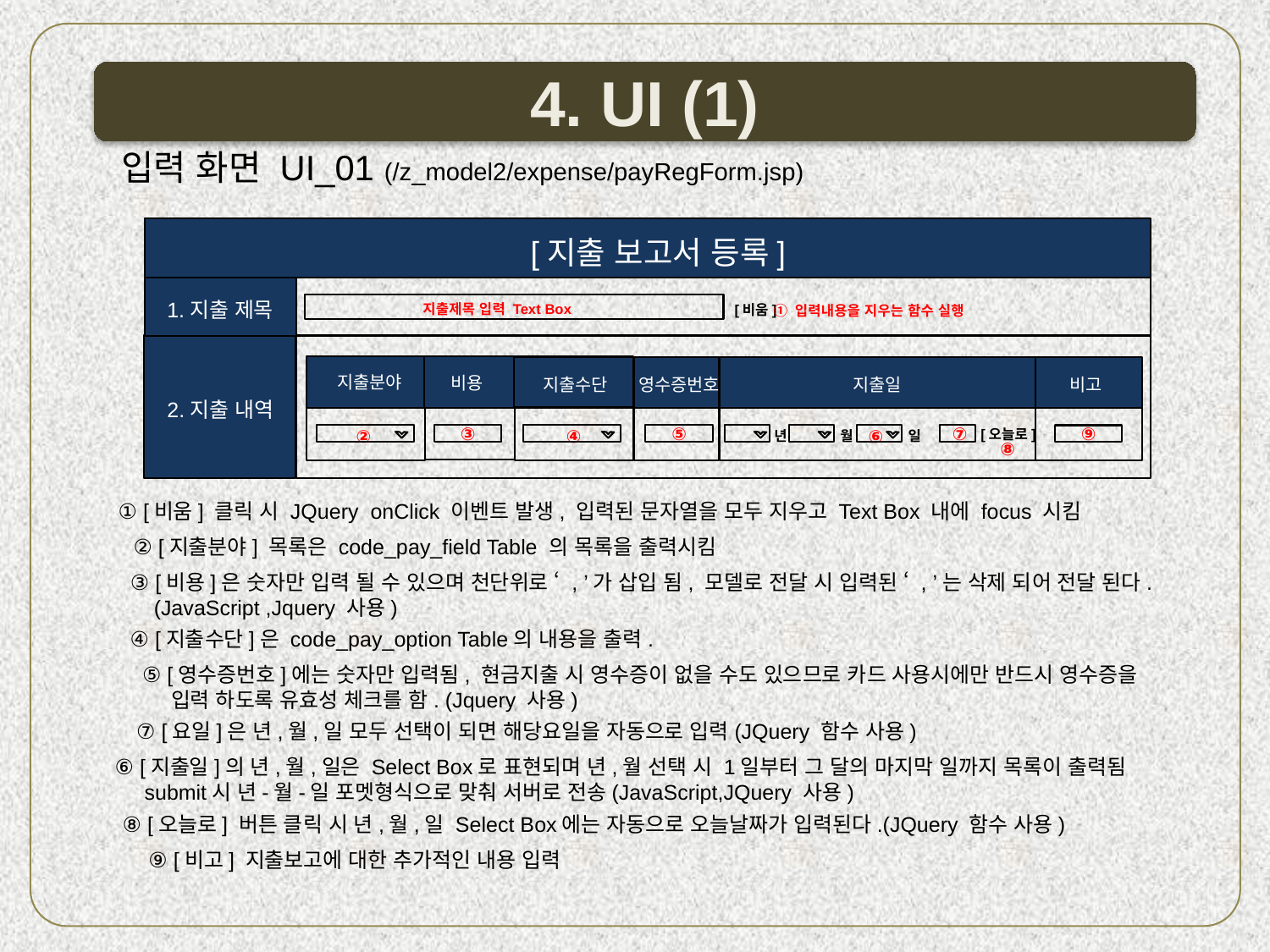

4. UI (1)
입력 화면 UI_01 (/z_model2/expense/payRegForm.jsp)

[지출 보고서 등록]

1.지출 제목

지출제목 입력 Text Box
[비움]
① 입력내용을 지우는 함수 실행

지출분야
비용
영수증번호
비고
지출수단
지출일
2.지출 내역

②
④

⑥
[오늘로]
년
월
일

③

⑤

⑦
⑨

⑧
① [비움] 클릭 시 JQuery  onClick 이벤트 발생, 입력된 문자열을 모두 지우고 Text Box 내에 focus 시킴
② [지출분야] 목록은 code_pay_field Table 의 목록을 출력시킴
③ [비용]은 숫자만 입력 될 수 있으며 천단위로 ‘ , ’가 삽입 됨, 모델로 전달 시 입력된 ‘ , ’는 삭제 되어 전달 된다.
    (JavaScript ,Jquery 사용)
④ [지출수단]은 code_pay_option Table의 내용을 출력.
⑤ [영수증번호]에는 숫자만 입력됨, 현금지출 시 영수증이 없을 수도 있으므로 카드 사용시에만 반드시 영수증을
    입력 하도록 유효성 체크를 함. (Jquery 사용)
⑦ [요일]은 년,월,일 모두 선택이 되면 해당요일을 자동으로 입력(JQuery 함수 사용)
⑥ [지출일]의 년,월,일은 Select Box로 표현되며 년,월 선택 시 1일부터 그 달의 마지막 일까지 목록이 출력됨
     submit시 년-월-일 포멧형식으로 맞춰 서버로 전송(JavaScript,JQuery 사용)
⑧ [오늘로] 버튼 클릭 시 년,월,일 Select Box에는 자동으로 오늘날짜가 입력된다.(JQuery 함수 사용)
⑨ [비고] 지출보고에 대한 추가적인 내용 입력